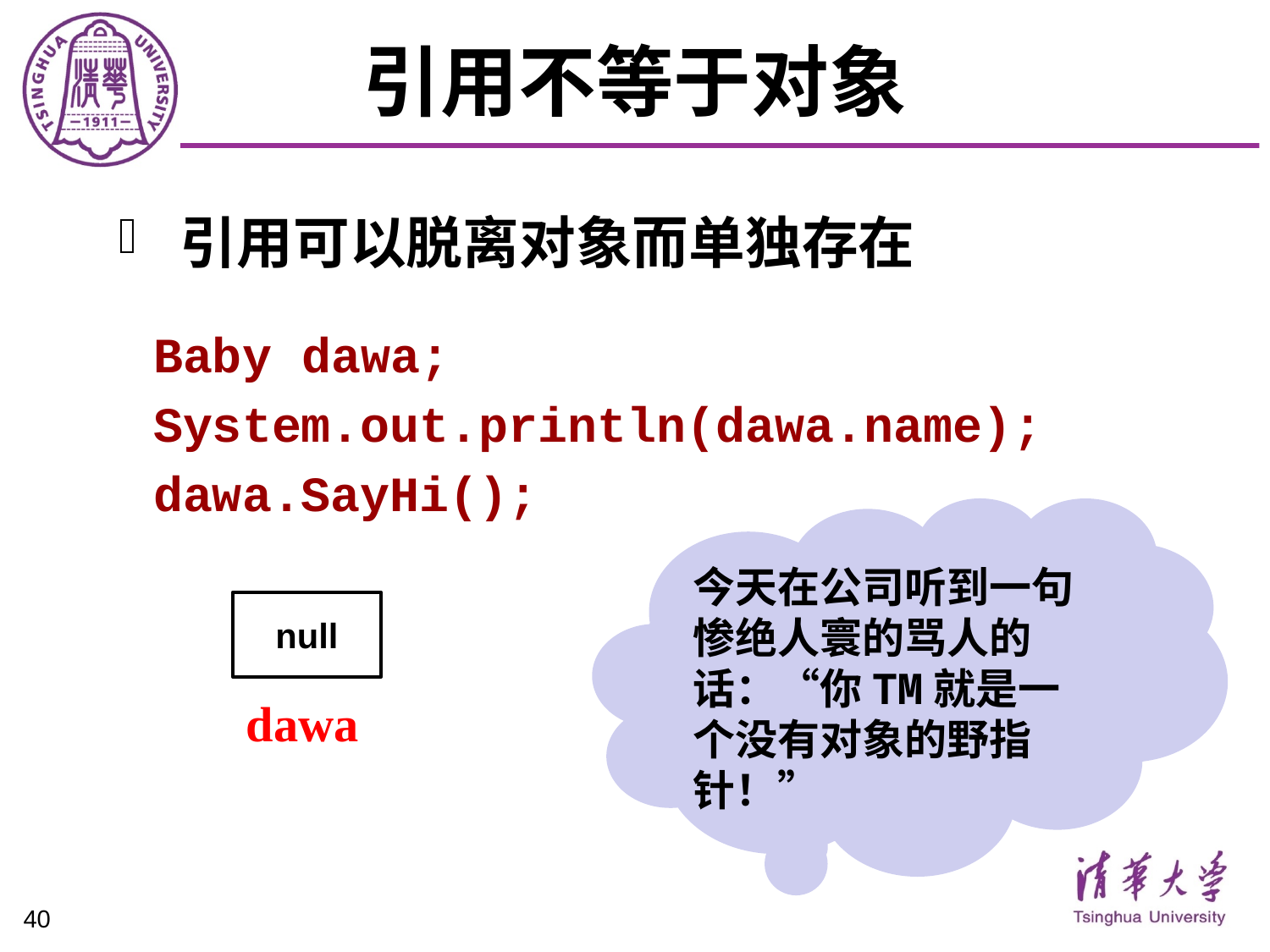

# 引用不等于对象
引用可以脱离对象而单独存在
Baby dawa;
System.out.println(dawa.name);
dawa.SayHi();
今天在公司听到一句惨绝人寰的骂人的话：“你TM就是一个没有对象的野指针！”
null
dawa
40